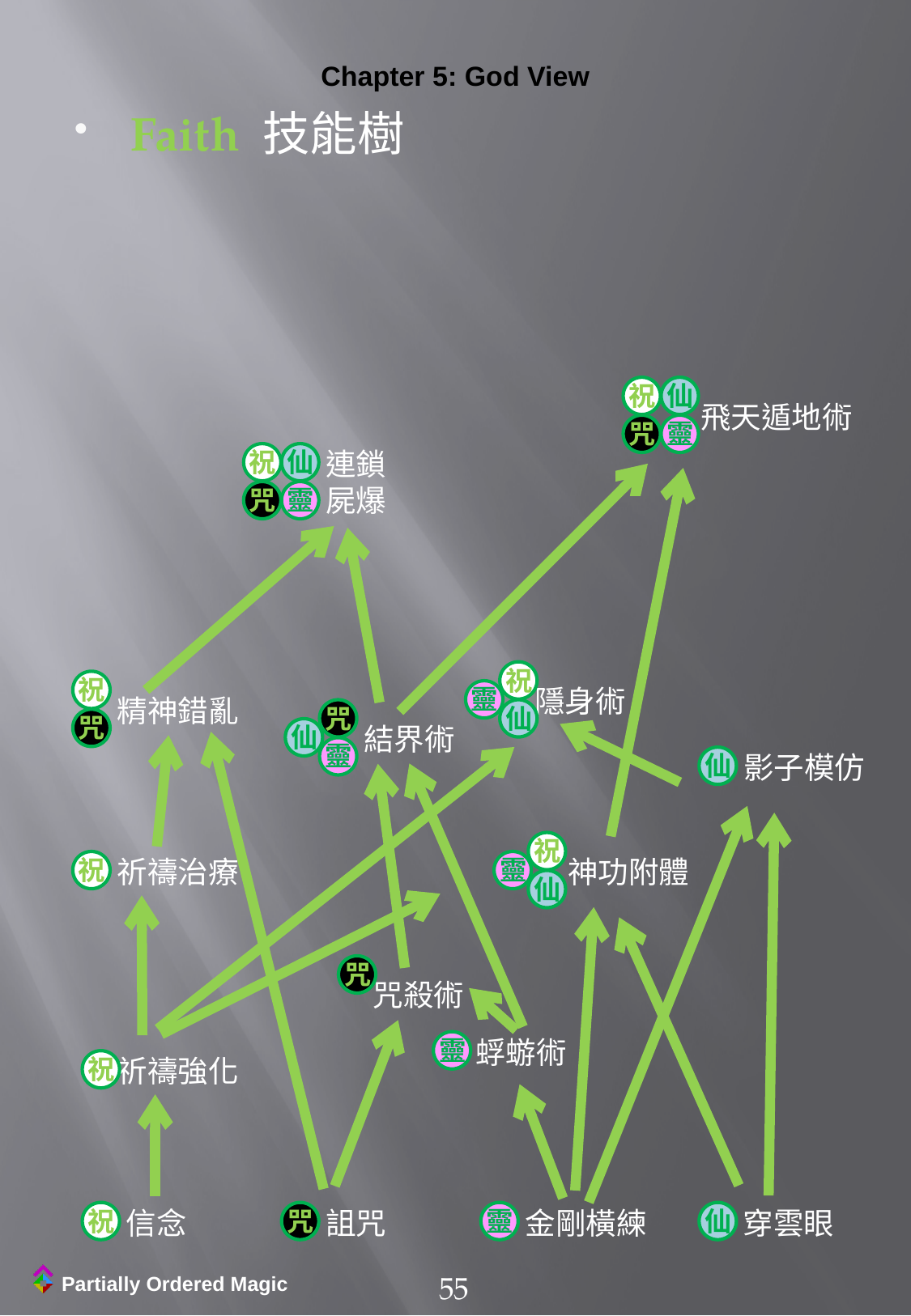

# Chapter 5: God View
Faith 技能樹
祝

仙

飛天遁地術
咒

靈

祝
仙

連鎖
屍爆

咒

靈

祝

靈

隱身術
仙

祝

精神錯亂
咒

仙

結界術
靈

咒

仙

影子模仿

祝

靈

神功附體
仙

祝

祈禱治療
咒

咒殺術
靈

蜉蝣術
祝

祈禱強化
祝

信念
咒

詛咒
靈

金剛橫練
仙

穿雲眼